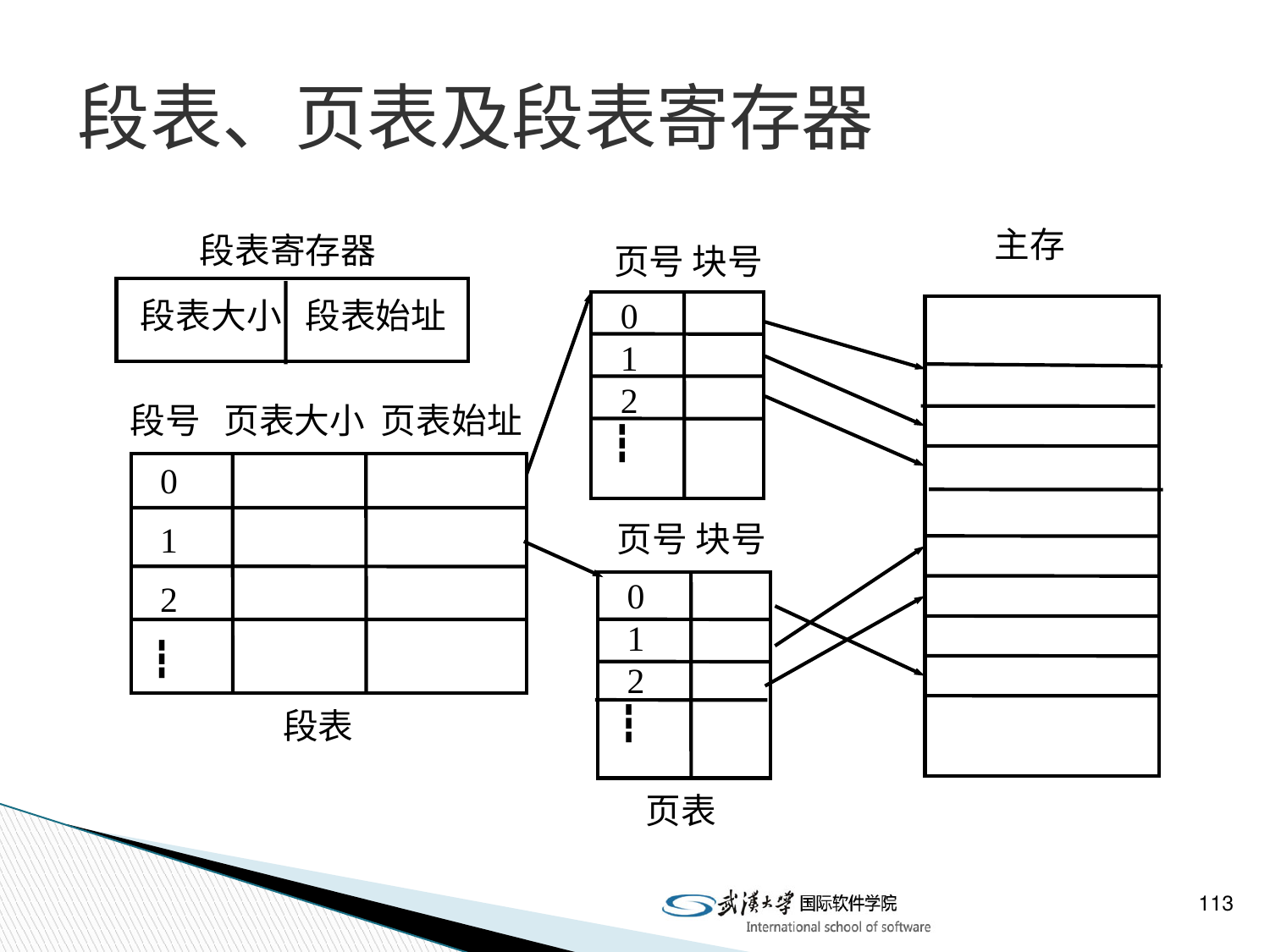

# 段表、页表及段表寄存器

主存
段表寄存器
页号 块号
  段表大小   段表始址

   0
   1
   2
  ┇

段号   页表大小  页表始址

   0

   1

   2

  ┇

页号 块号

   0
   1
   2
  ┇

段表
页表